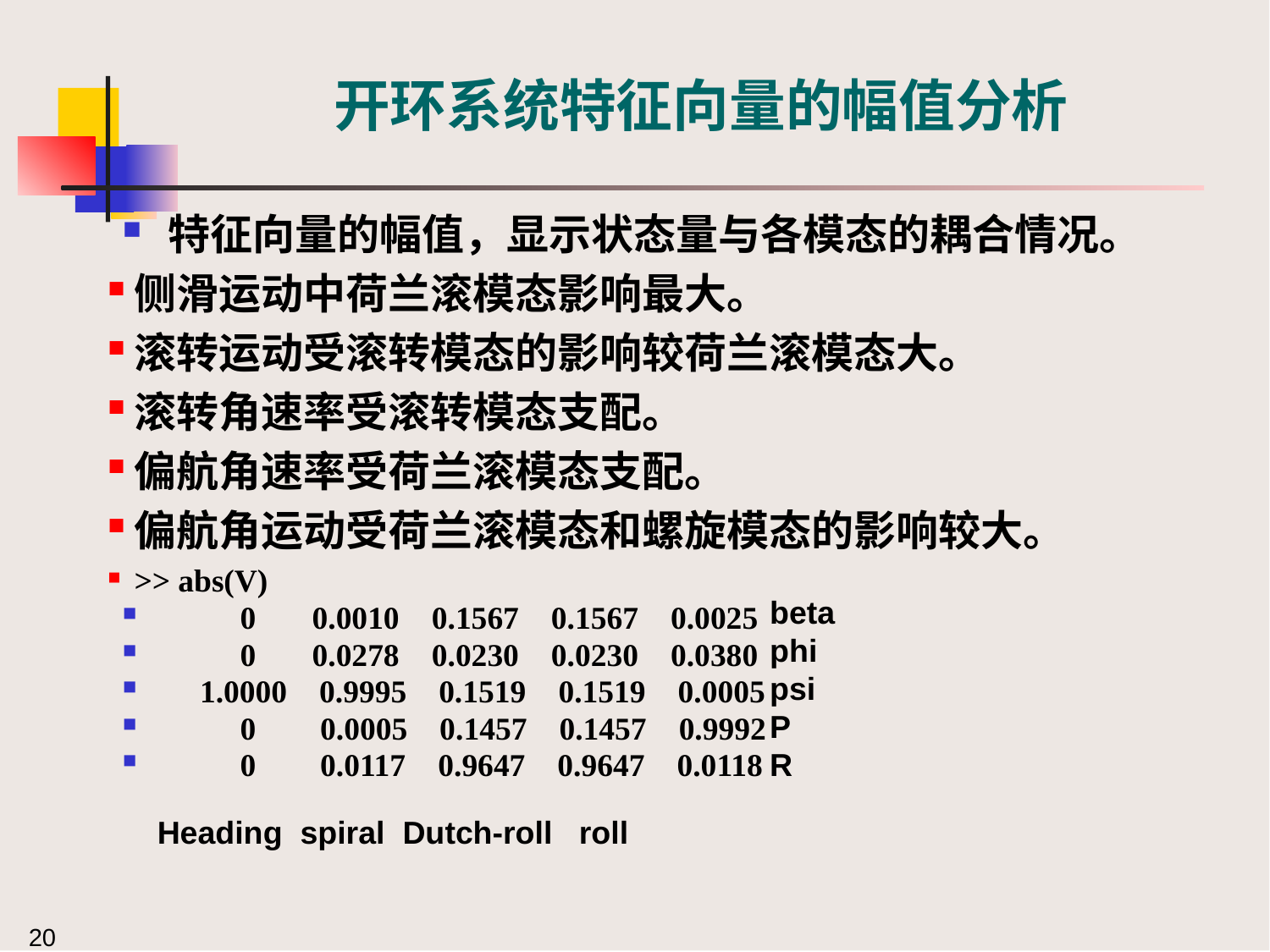

特征向量的幅值，显示状态量与各模态的耦合情况。
侧滑运动中荷兰滚模态影响最大。
滚转运动受滚转模态的影响较荷兰滚模态大。
滚转角速率受滚转模态支配。
偏航角速率受荷兰滚模态支配。
偏航角运动受荷兰滚模态和螺旋模态的影响较大。
>> abs(V)
         0       0.0010    0.1567    0.1567    0.0025
         0       0.0278    0.0230    0.0230    0.0380
    1.0000    0.9995    0.1519    0.1519    0.0005
         0        0.0005    0.1457    0.1457    0.9992
         0        0.0117    0.9647    0.9647    0.0118
开环系统特征向量的幅值分析
beta
phi
psi
P
R
Heading  spiral  Dutch-roll   roll